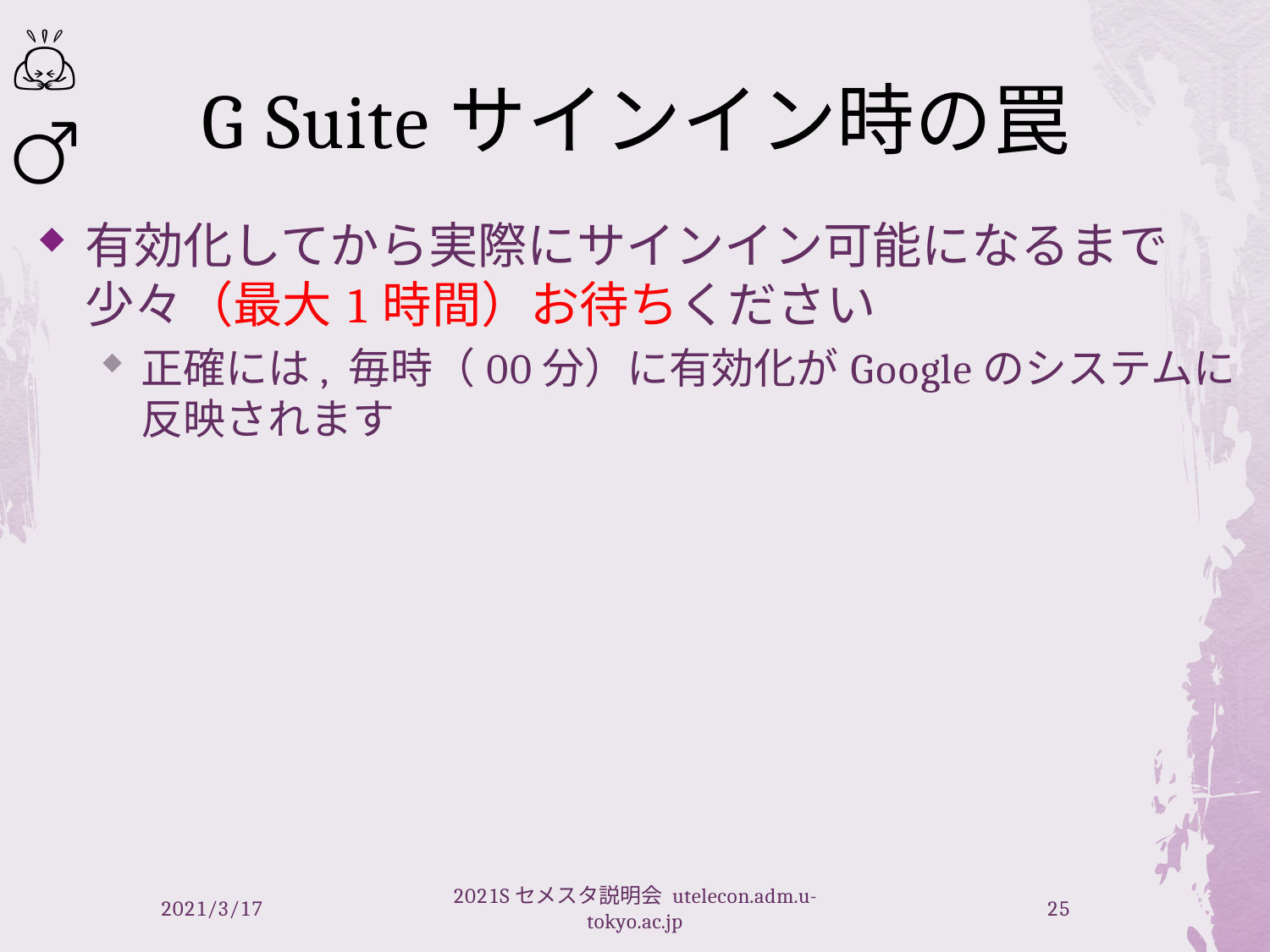

🙇‍♂️
# G Suiteサインイン時の罠
有効化してから実際にサインイン可能になるまで少々（最大1時間）お待ちください
正確には, 毎時（00分）に有効化がGoogleのシステムに反映されます
2021/3/17
2021Sセメスタ説明会 utelecon.adm.u-tokyo.ac.jp
25